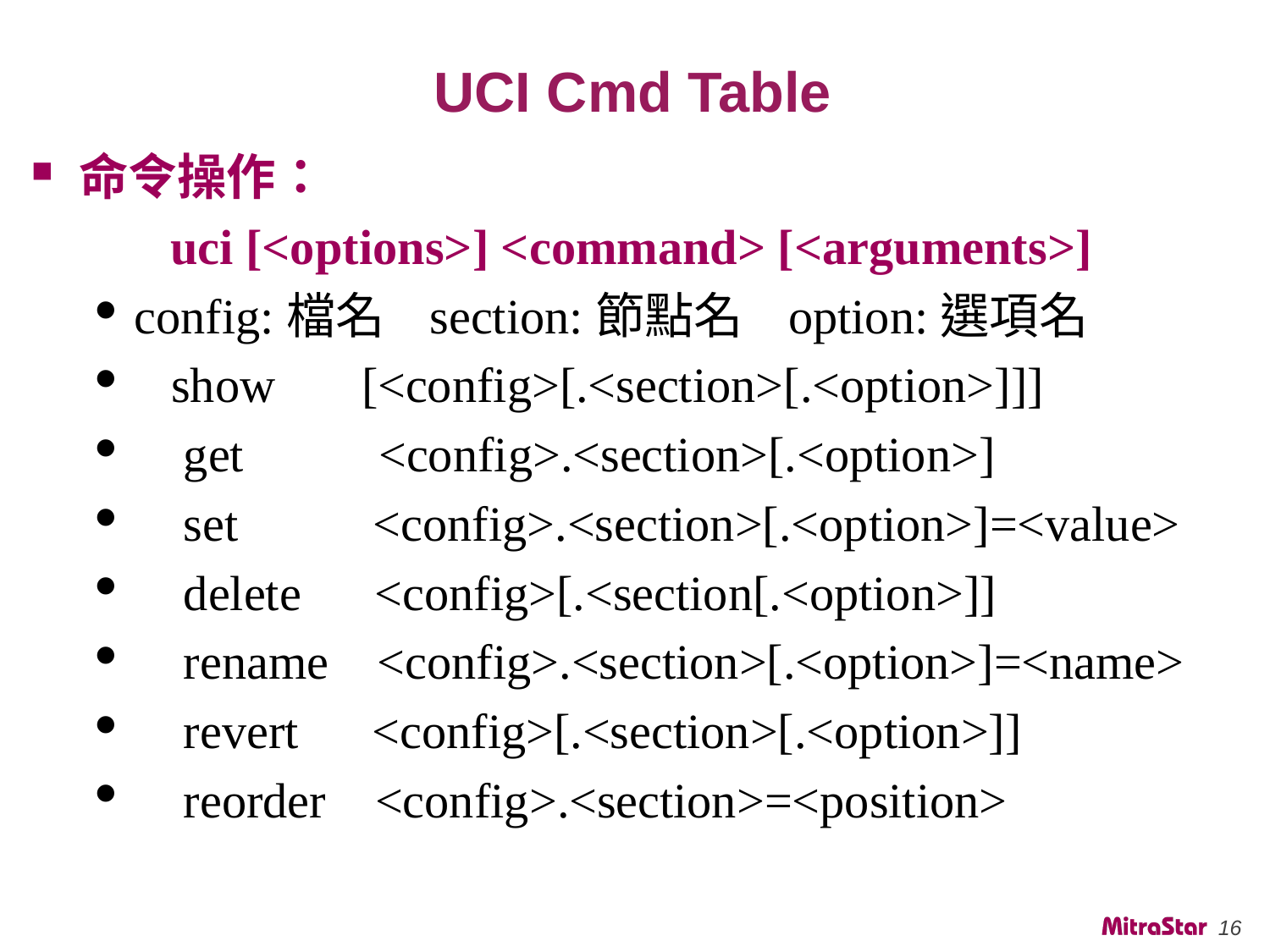

UCI Cmd Table
命令操作：
	 uci [<options>] <command> [<arguments>]
config:檔名   section:節點名   option:選項名
   show       [<config>[.<section>[.<option>]]]
    get           <config>.<section>[.<option>]
    set           <config>.<section>[.<option>]=<value>
    delete      <config>[.<section[.<option>]]
    rename    <config>.<section>[.<option>]=<name>
    revert      <config>[.<section>[.<option>]]
    reorder    <config>.<section>=<position>